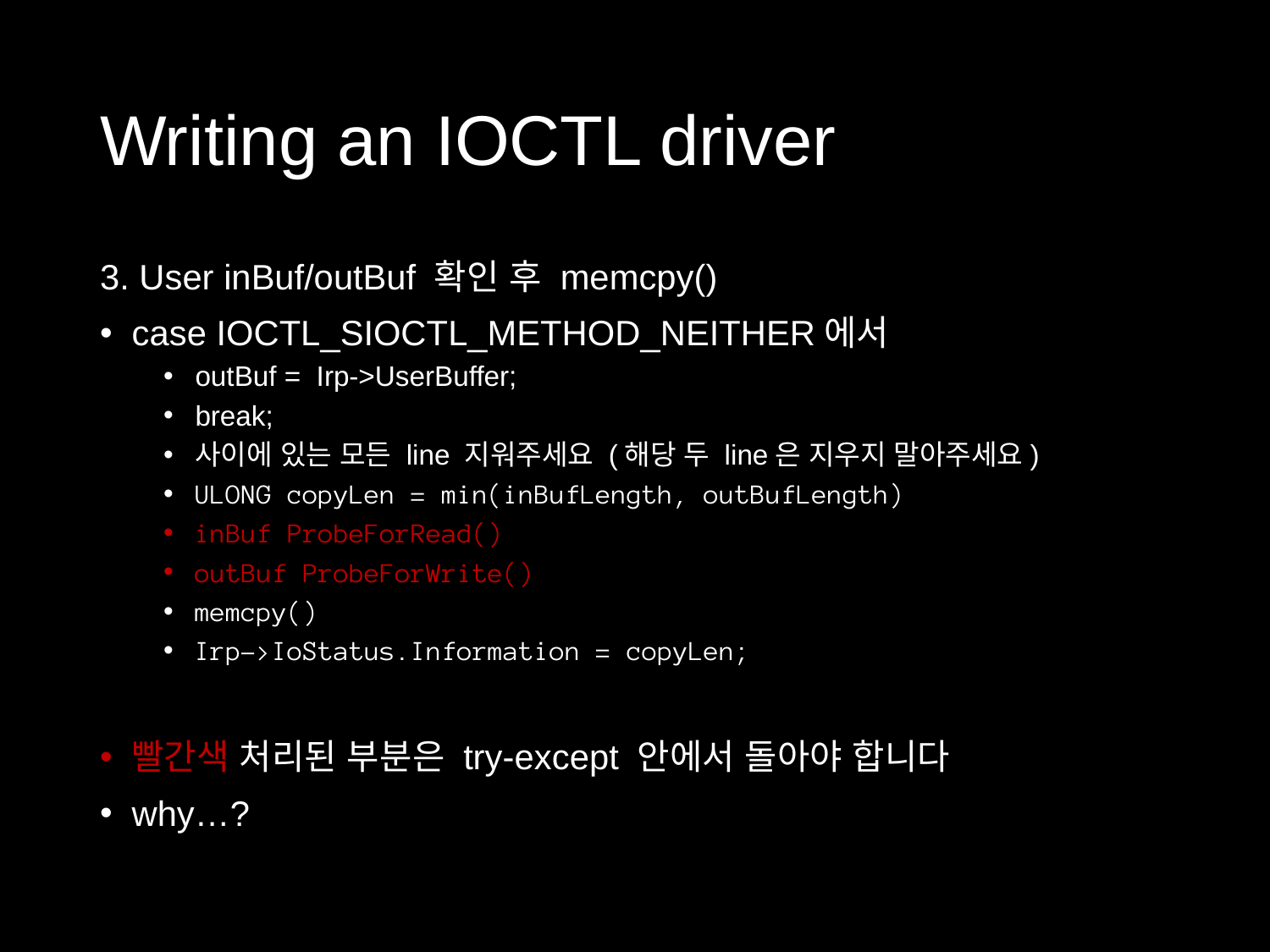

# Writing an IOCTL driver
3. User inBuf/outBuf 확인 후 memcpy()
case IOCTL_SIOCTL_METHOD_NEITHER에서
outBuf =  Irp->UserBuffer;
break;
사이에 있는 모든 line 지워주세요 (해당 두 line은 지우지 말아주세요)
ULONG copyLen = min(inBufLength, outBufLength)
inBuf ProbeForRead()
outBuf ProbeForWrite()
memcpy()
Irp->IoStatus.Information = copyLen;

빨간색 처리된 부분은 try-except 안에서 돌아야 합니다
why…?